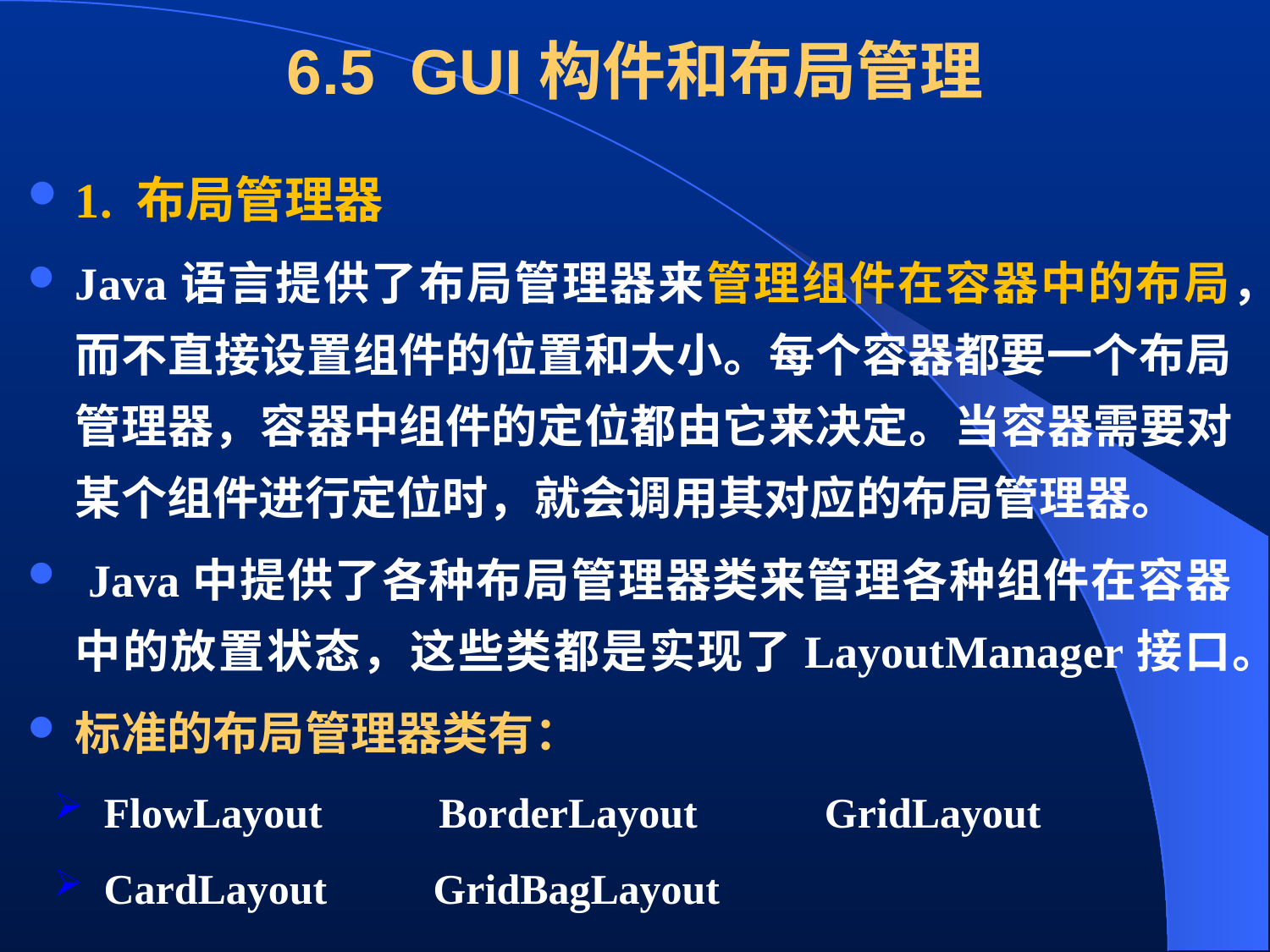

# 6.5  GUI构件和布局管理
1. 布局管理器
Java语言提供了布局管理器来管理组件在容器中的布局，而不直接设置组件的位置和大小。每个容器都要一个布局管理器，容器中组件的定位都由它来决定。当容器需要对某个组件进行定位时，就会调用其对应的布局管理器。
 Java中提供了各种布局管理器类来管理各种组件在容器中的放置状态，这些类都是实现了LayoutManager接口。
标准的布局管理器类有：
 FlowLayout           BorderLayout            GridLayout
 CardLayout          GridBagLayout